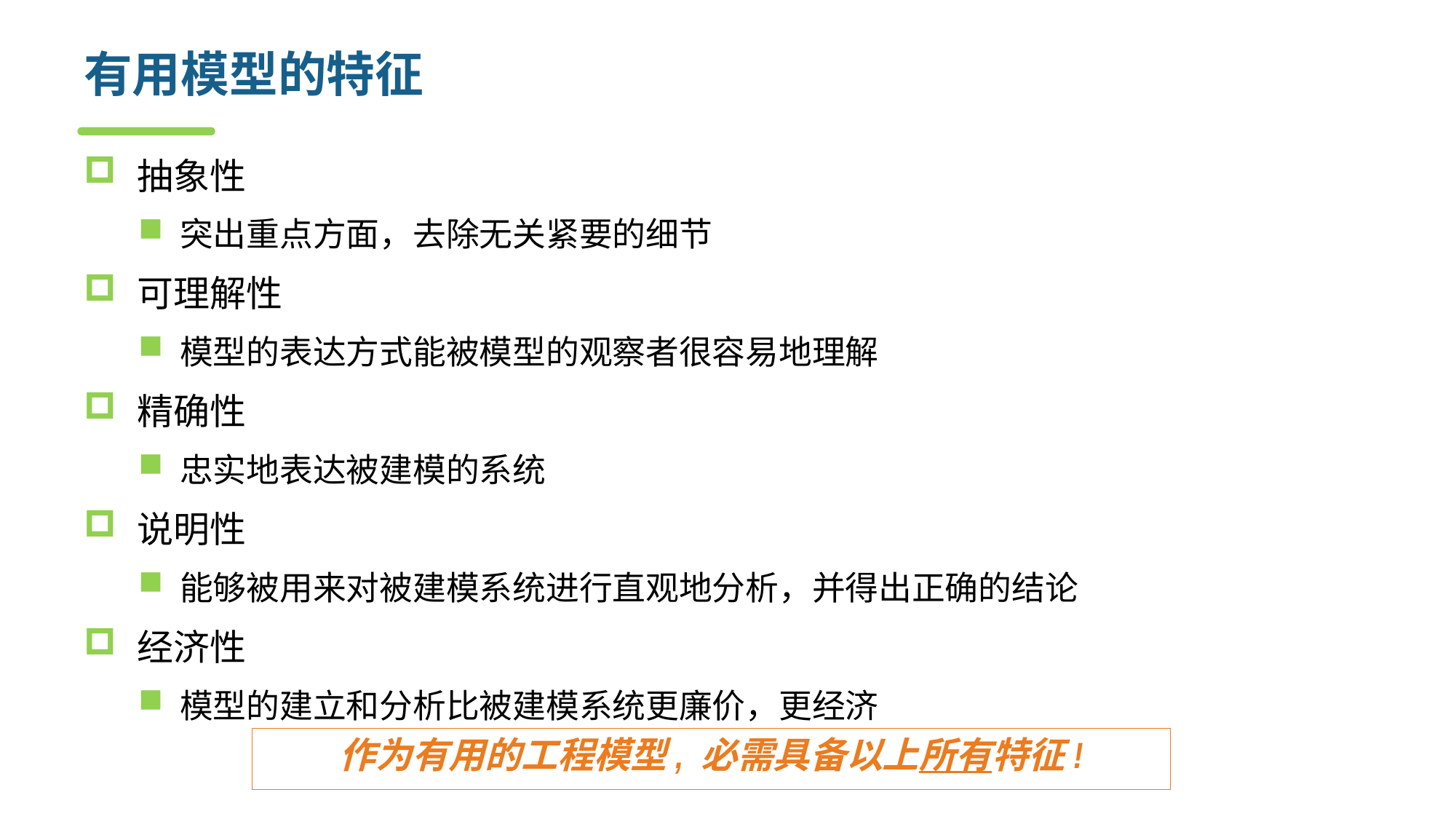

# 有用模型的特征
抽象性
突出重点方面，去除无关紧要的细节
可理解性
模型的表达方式能被模型的观察者很容易地理解
精确性
忠实地表达被建模的系统
说明性
能够被用来对被建模系统进行直观地分析，并得出正确的结论
经济性
模型的建立和分析比被建模系统更廉价，更经济
作为有用的工程模型, 必需具备以上所有特征!
12